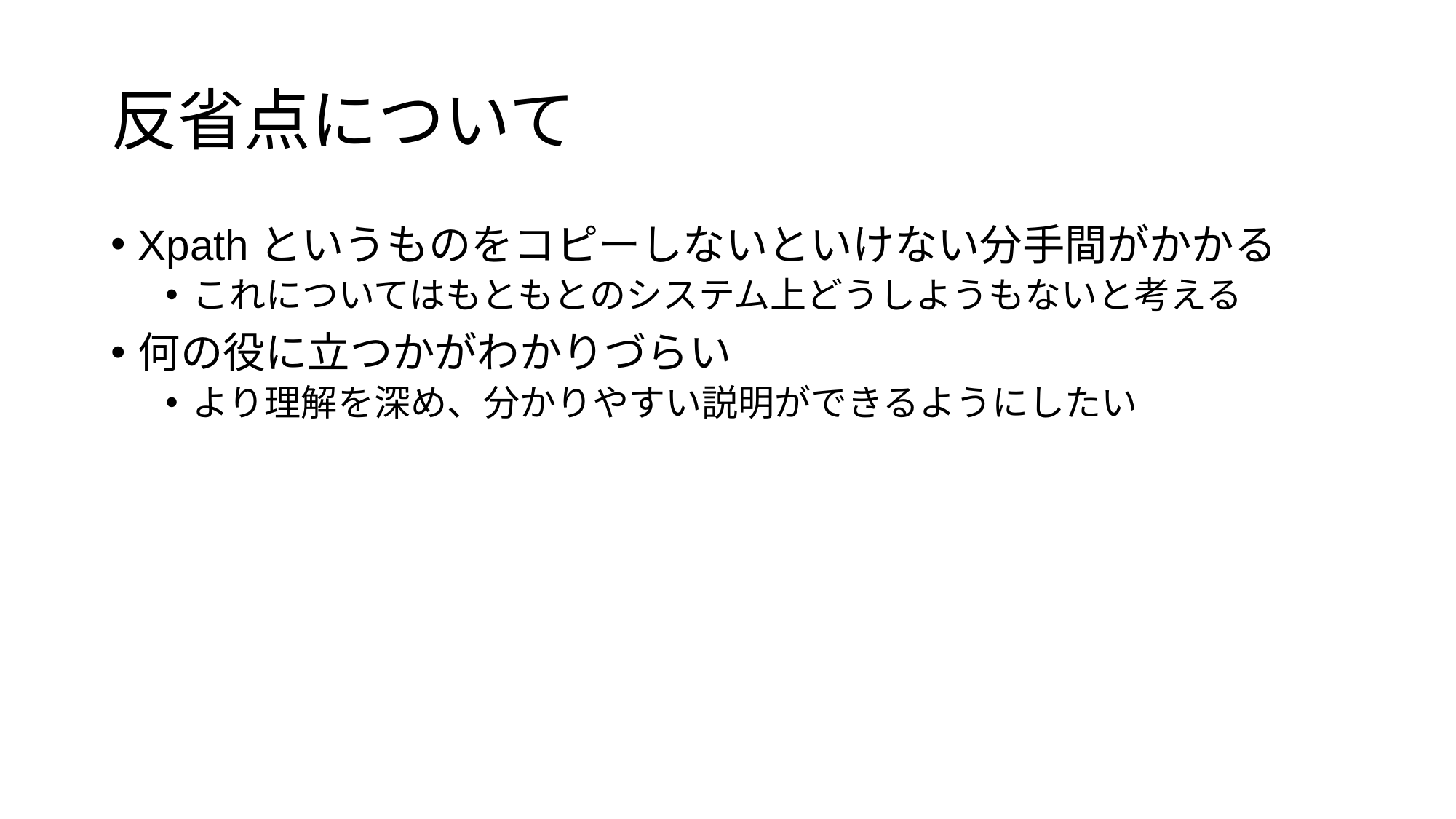

# 反省点について
Xpathというものをコピーしないといけない分手間がかかる
これについてはもともとのシステム上どうしようもないと考える
何の役に立つかがわかりづらい
より理解を深め、分かりやすい説明ができるようにしたい